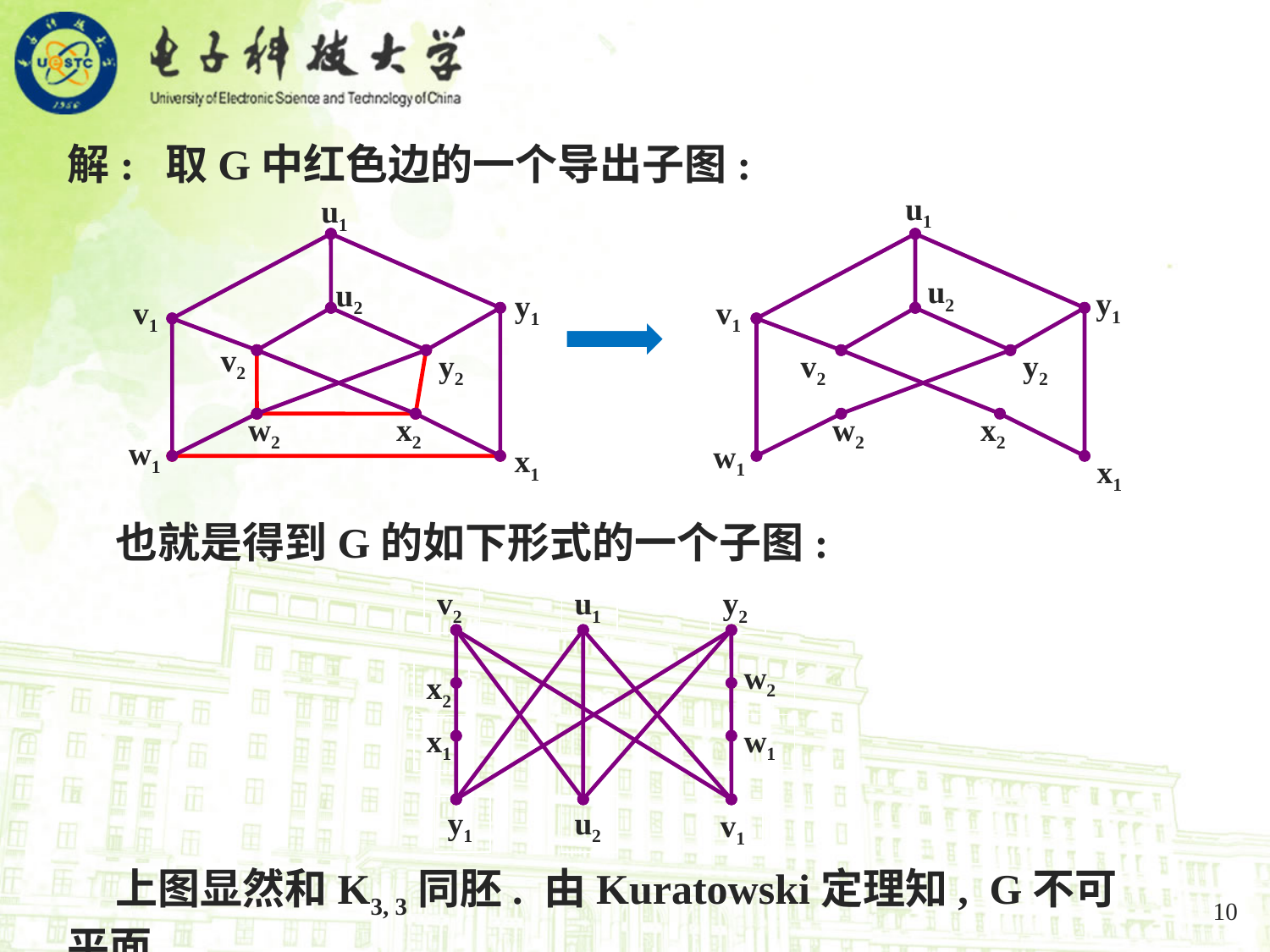

解:  取G中红色边的一个导出子图:
u1

u2
y1
v1

v2
y2

w2
x2

w1
x1
u1

u2
y1
v1

v2
y2

w2
x2

w1
x1

    也就是得到G的如下形式的一个子图:
v2
u1
y2

w2
x2
x1
w1
y1
u2
v1
    上图显然和K3, 3同胚. 由Kuratowski定理知,  G不可平面.
10